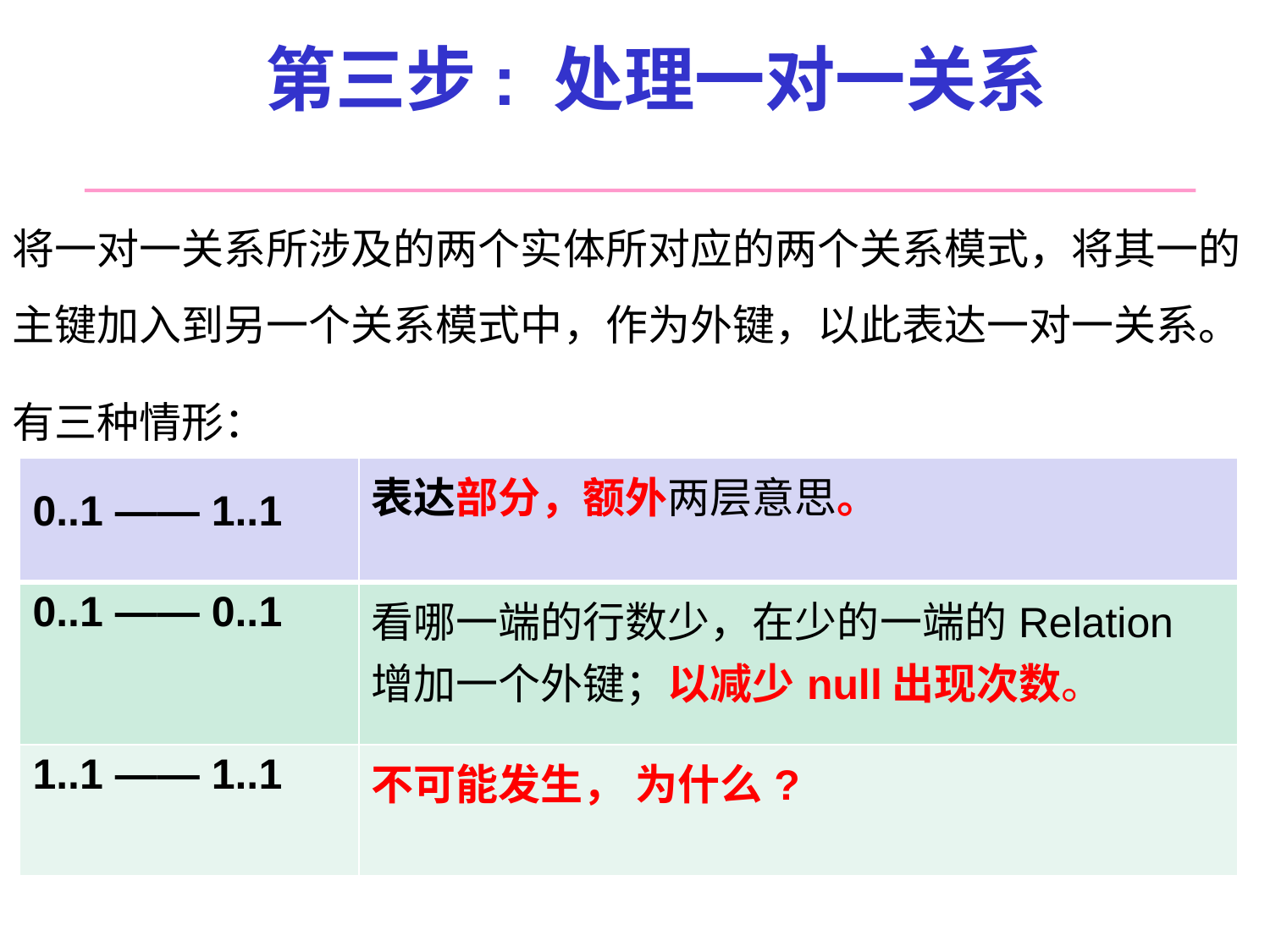

# 第三步: 处理一对一关系
将一对一关系所涉及的两个实体所对应的两个关系模式，将其一的主键加入到另一个关系模式中，作为外键，以此表达一对一关系。
有三种情形：

| 0..1 —— 1..1 | 表达部分，额外两层意思。 |
| --- | --- |
| 0..1 —— 0..1 | 看哪一端的行数少，在少的一端的Relation增加一个外键；以减少null出现次数。 |
| 1..1 —— 1..1 | 不可能发生， 为什么? |